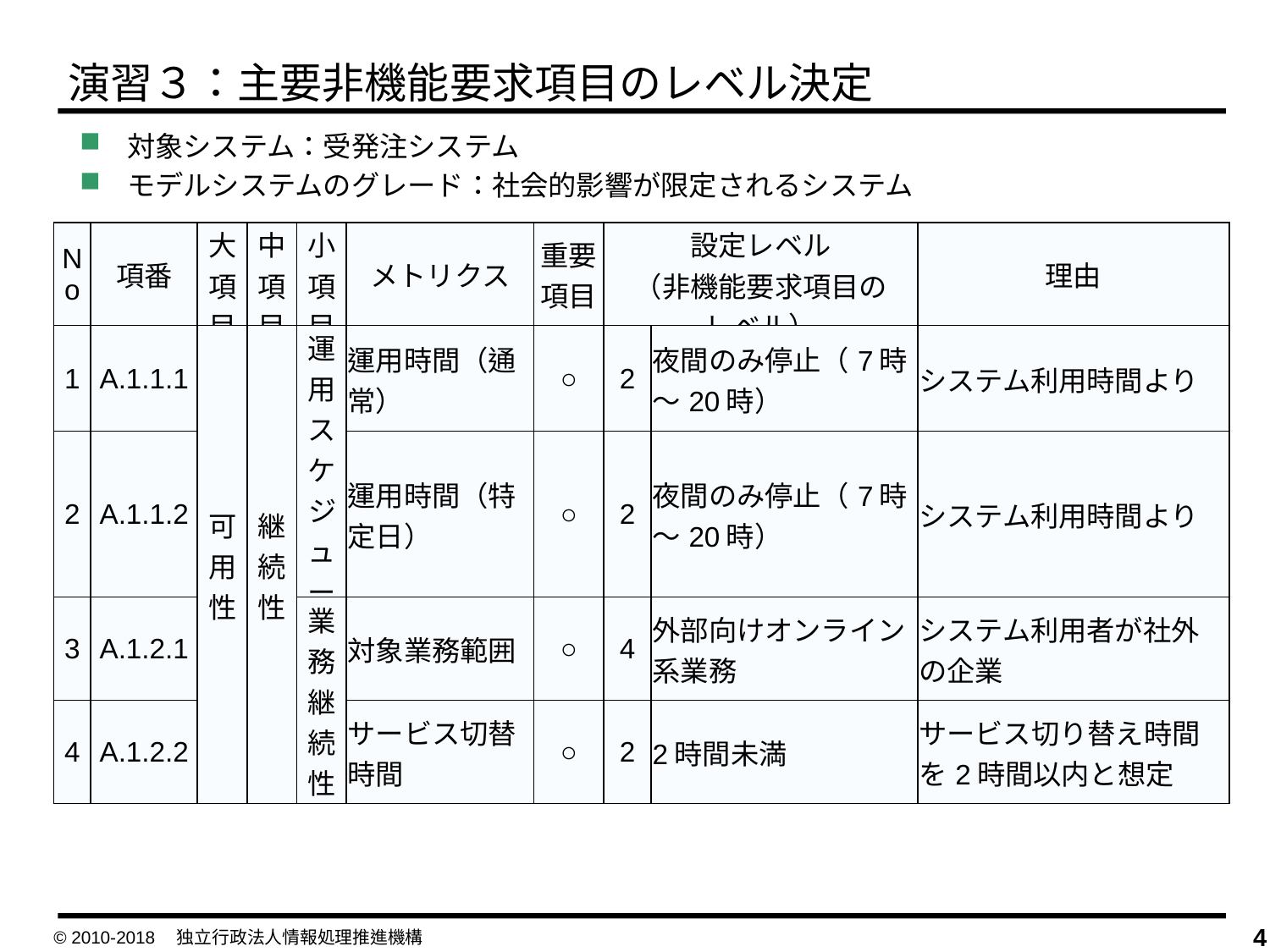

演習３：主要非機能要求項目のレベル決定
対象システム：受発注システム
モデルシステムのグレード：社会的影響が限定されるシステム
| No | 項番 | 大項目 | 中項目 | 小項目 | メトリクス | 重要項目 | 設定レベル （非機能要求項目の レベル） |  | 理由 |
| --- | --- | --- | --- | --- | --- | --- | --- | --- | --- |
| 1 | A.1.1.1 | 可用性 | 継続性 | 運用スケジュール | 運用時間（通常） | ○ | 2 | 夜間のみ停止（7時～20時） | システム利用時間より |
| 2 | A.1.1.2 |  |  |  | 運用時間（特定日） | ○ | 2 | 夜間のみ停止（7時～20時） | システム利用時間より |
| 3 | A.1.2.1 |  |  | 業務継続性 | 対象業務範囲 | ○ | 4 | 外部向けオンライン系業務 | システム利用者が社外の企業 |
| 4 | A.1.2.2 |  |  |  | サービス切替時間 | ○ | 2 | 2時間未満 | サービス切り替え時間を2時間以内と想定 |
© 2010-2018　独立行政法人情報処理推進機構